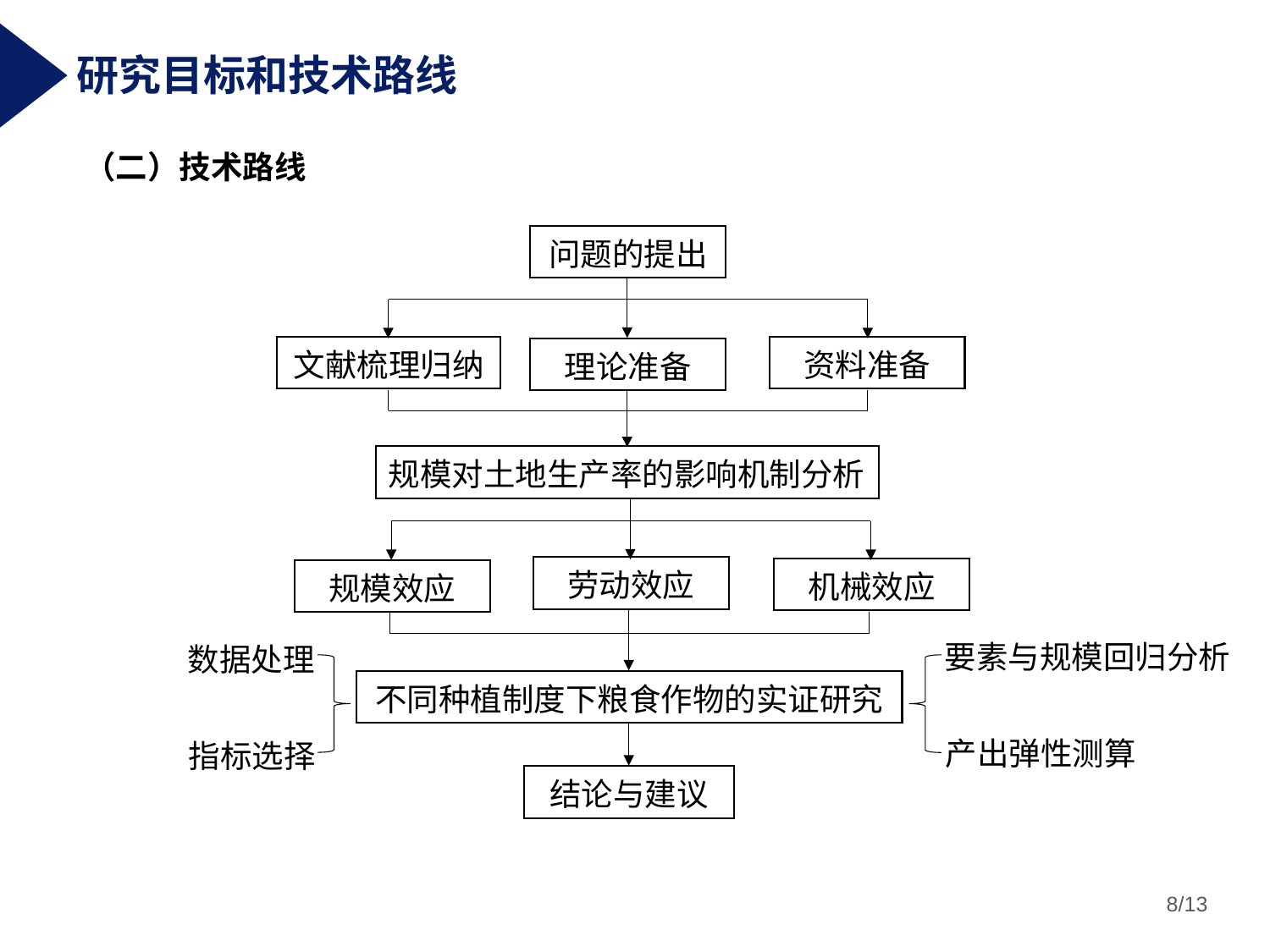

研究目标和技术路线
（二）技术路线
问题的提出
文献梳理归纳
资料准备
理论准备
规模对土地生产率的影响机制分析
劳动效应
机械效应
规模效应
要素与规模回归分析

产出弹性测算
数据处理

不同种植制度下粮食作物的实证研究
指标选择
结论与建议